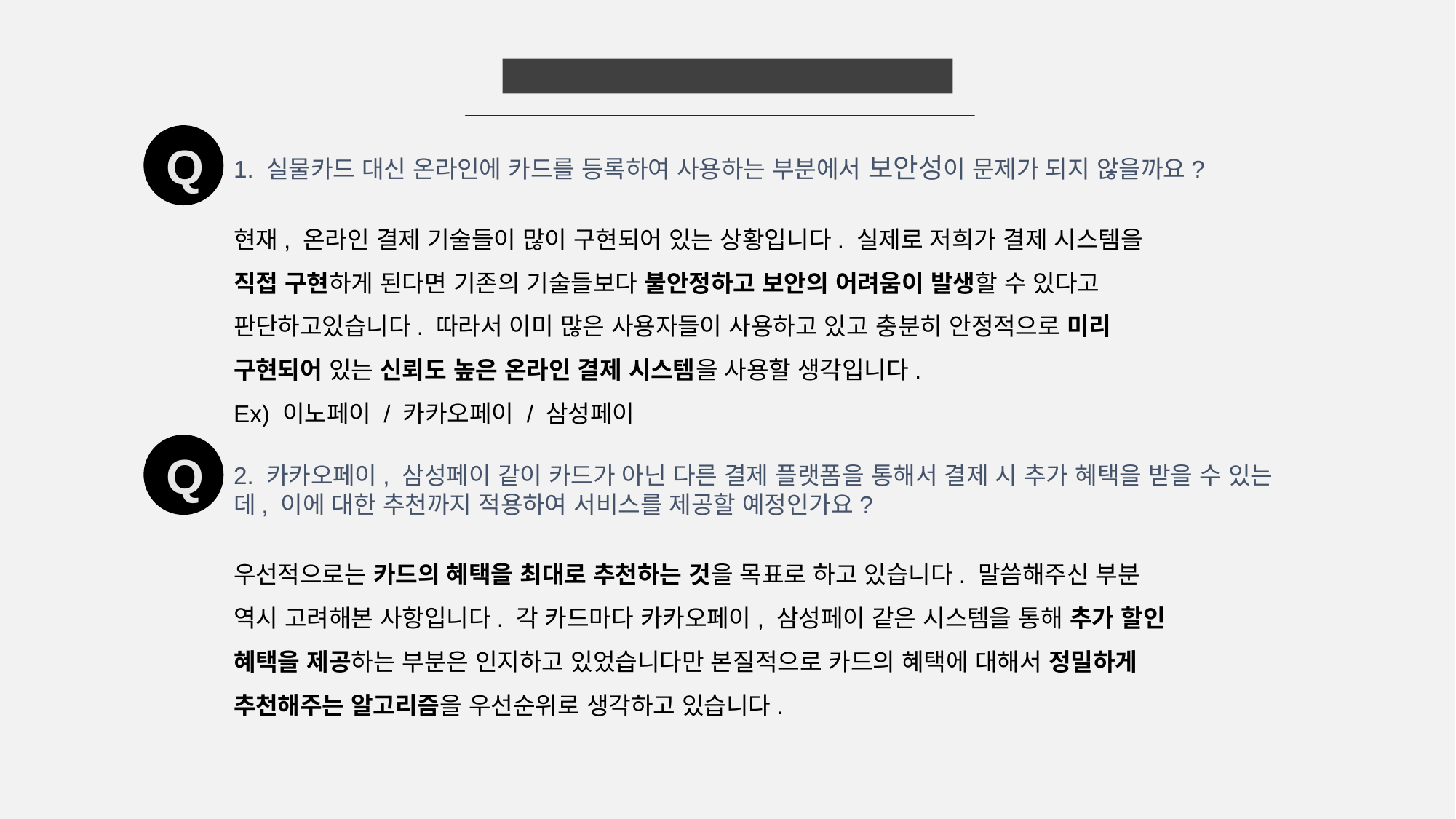

질  의  응  답

Q
1. 실물카드 대신 온라인에 카드를 등록하여 사용하는 부분에서 보안성이 문제가 되지 않을까요?
현재, 온라인 결제 기술들이 많이 구현되어 있는 상황입니다. 실제로 저희가 결제 시스템을 직접 구현하게 된다면 기존의 기술들보다 불안정하고 보안의 어려움이 발생할 수 있다고 판단하고있습니다. 따라서 이미 많은 사용자들이 사용하고 있고 충분히 안정적으로 미리 구현되어 있는 신뢰도 높은 온라인 결제 시스템을 사용할 생각입니다.
Ex) 이노페이 / 카카오페이 / 삼성페이
Q
2. 카카오페이, 삼성페이 같이 카드가 아닌 다른 결제 플랫폼을 통해서 결제 시 추가 혜택을 받을 수 있는데, 이에 대한 추천까지 적용하여 서비스를 제공할 예정인가요?
우선적으로는 카드의 혜택을 최대로 추천하는 것을 목표로 하고 있습니다. 말씀해주신 부분 역시 고려해본 사항입니다. 각 카드마다 카카오페이, 삼성페이 같은 시스템을 통해 추가 할인 혜택을 제공하는 부분은 인지하고 있었습니다만 본질적으로 카드의 혜택에 대해서 정밀하게 추천해주는 알고리즘을 우선순위로 생각하고 있습니다.